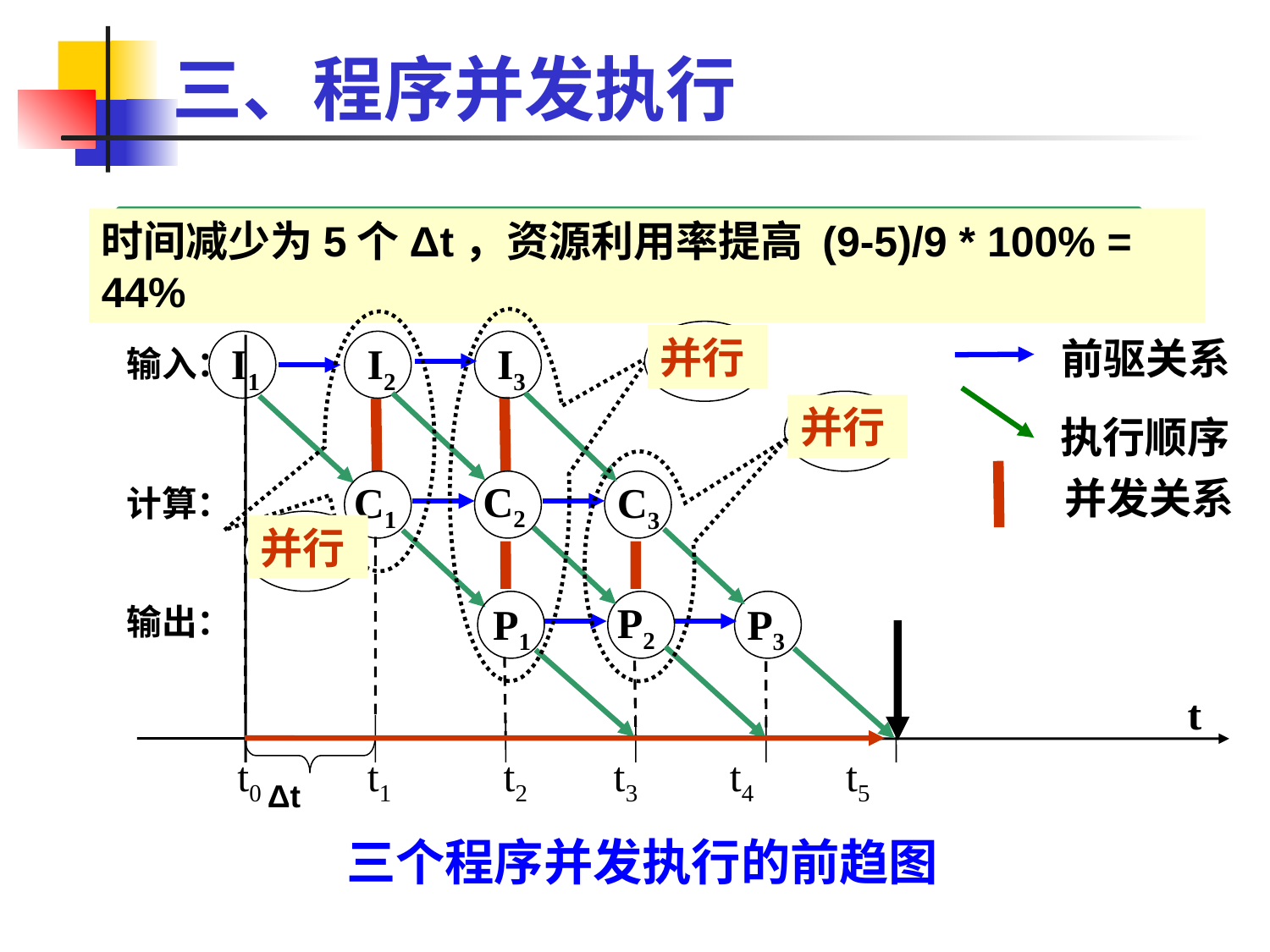

三、程序并发执行
时间减少为5个Δt，资源利用率提高 (9-5)/9 * 100% = 44%

并行
前驱关系

执行顺序

并发关系

I1

I2

I3
输入：

计算：

输出：

并行

C2

C1

C3

并行

P2

P1
P3

t

                                t0          t1           t2              t3               t4               t5
Δt
三个程序并发执行的前趋图